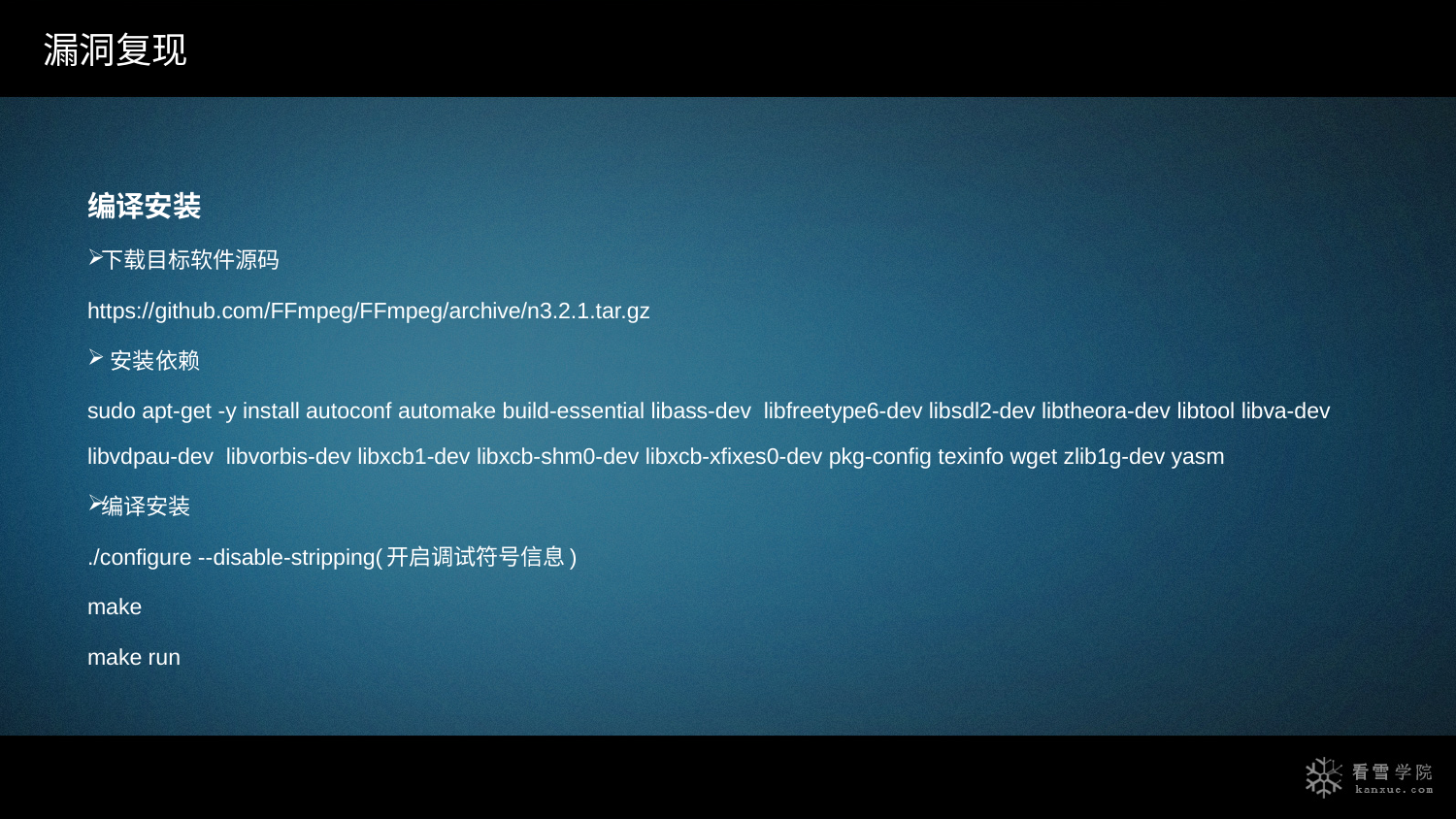

漏洞复现
编译安装
下载目标软件源码
https://github.com/FFmpeg/FFmpeg/archive/n3.2.1.tar.gz
 安装依赖
sudo apt-get -y install autoconf automake build-essential libass-dev  libfreetype6-dev libsdl2-dev libtheora-dev libtool libva-dev libvdpau-dev  libvorbis-dev libxcb1-dev libxcb-shm0-dev libxcb-xfixes0-dev pkg-config texinfo wget zlib1g-dev yasm
编译安装
./configure --disable-stripping(开启调试符号信息)
make
make run